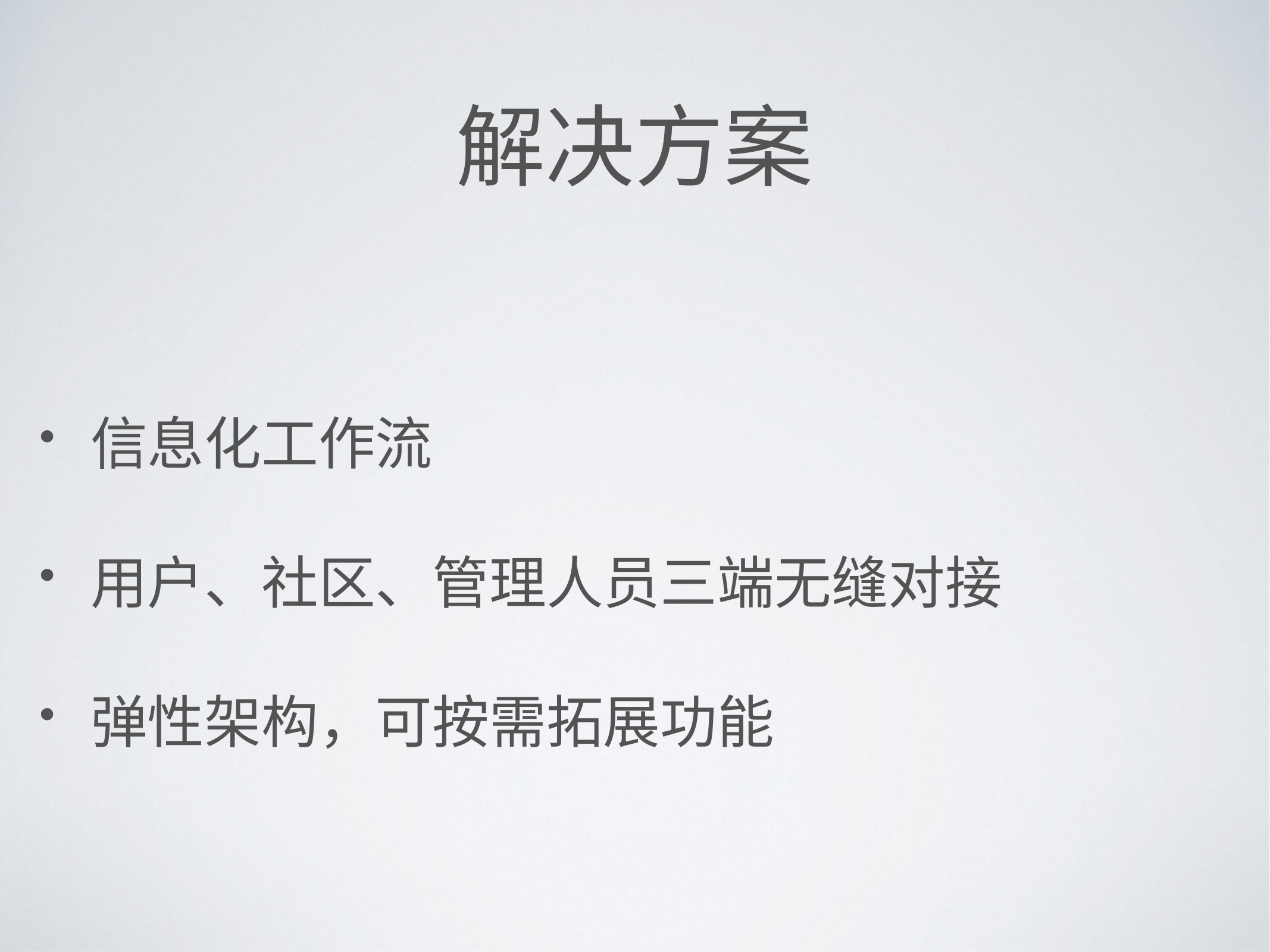

# 解决方案
信息化工作流
用户、社区、管理人员三端无缝对接
弹性架构，可按需拓展功能